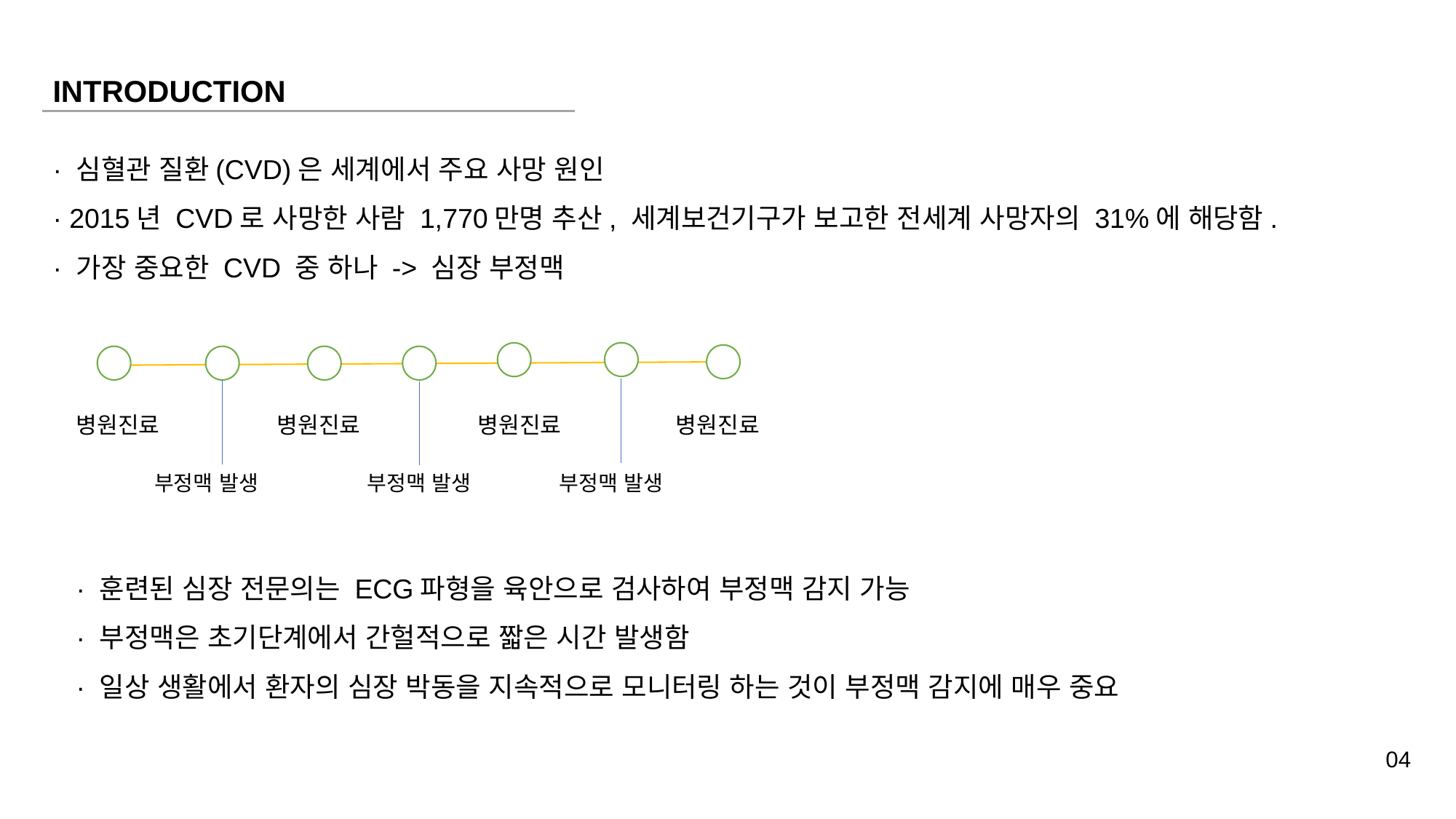

INTRODUCTION
· 심혈관 질환(CVD)은 세계에서 주요 사망 원인
· 2015년 CVD로 사망한 사람 1,770만명 추산, 세계보건기구가 보고한 전세계 사망자의 31%에 해당함.
· 가장 중요한 CVD 중 하나 -> 심장 부정맥

병원진료
병원진료
병원진료
병원진료
부정맥 발생
부정맥 발생
부정맥 발생
· 훈련된 심장 전문의는 ECG파형을 육안으로 검사하여 부정맥 감지 가능
· 부정맥은 초기단계에서 간헐적으로 짧은 시간 발생함
· 일상 생활에서 환자의 심장 박동을 지속적으로 모니터링 하는 것이 부정맥 감지에 매우 중요
04